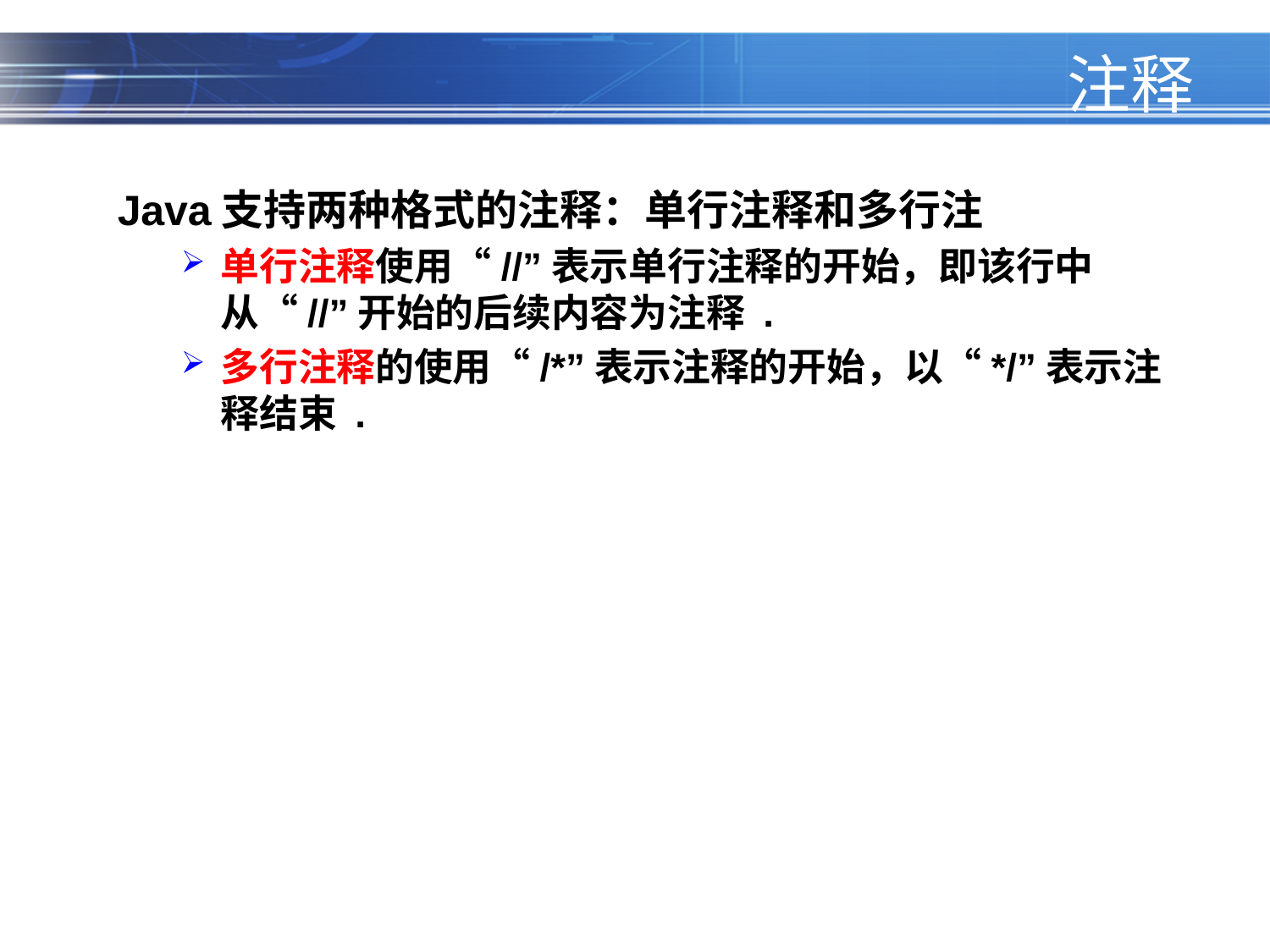

# 注释
Java支持两种格式的注释：单行注释和多行注
单行注释使用“//”表示单行注释的开始，即该行中从“//”开始的后续内容为注释 .
多行注释的使用“/*”表示注释的开始，以“*/”表示注释结束 .